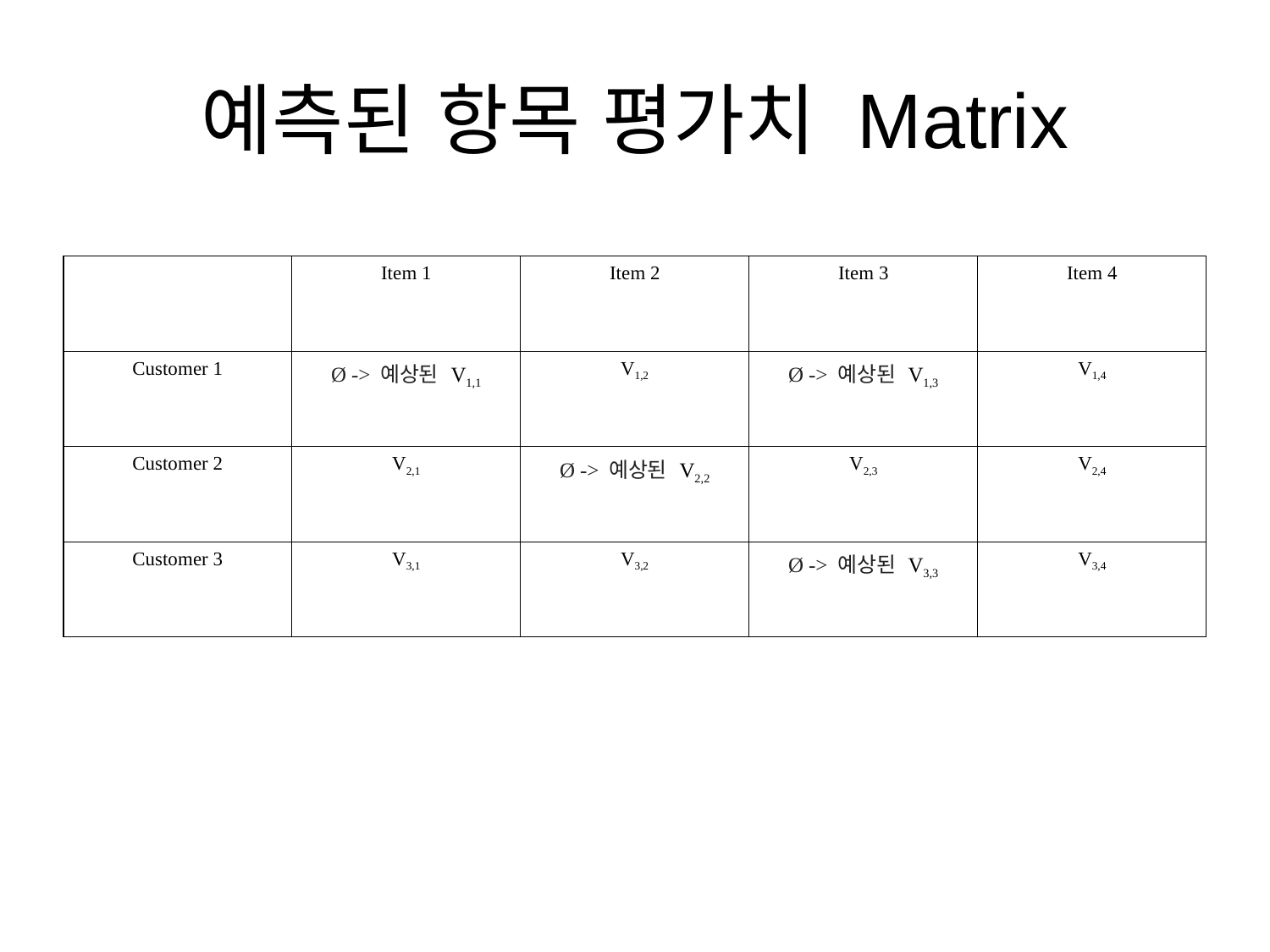

# 예측된 항목 평가치 Matrix
|  | Item 1 | Item 2 | Item 3 | Item 4 |
| --- | --- | --- | --- | --- |
| Customer 1 | Ø -> 예상된 V1,1 | V1,2 | Ø -> 예상된 V1,3 | V1,4 |
| Customer 2 | V2,1 | Ø -> 예상된 V2,2 | V2,3 | V2,4 |
| Customer 3 | V3,1 | V3,2 | Ø -> 예상된 V3,3 | V3,4 |